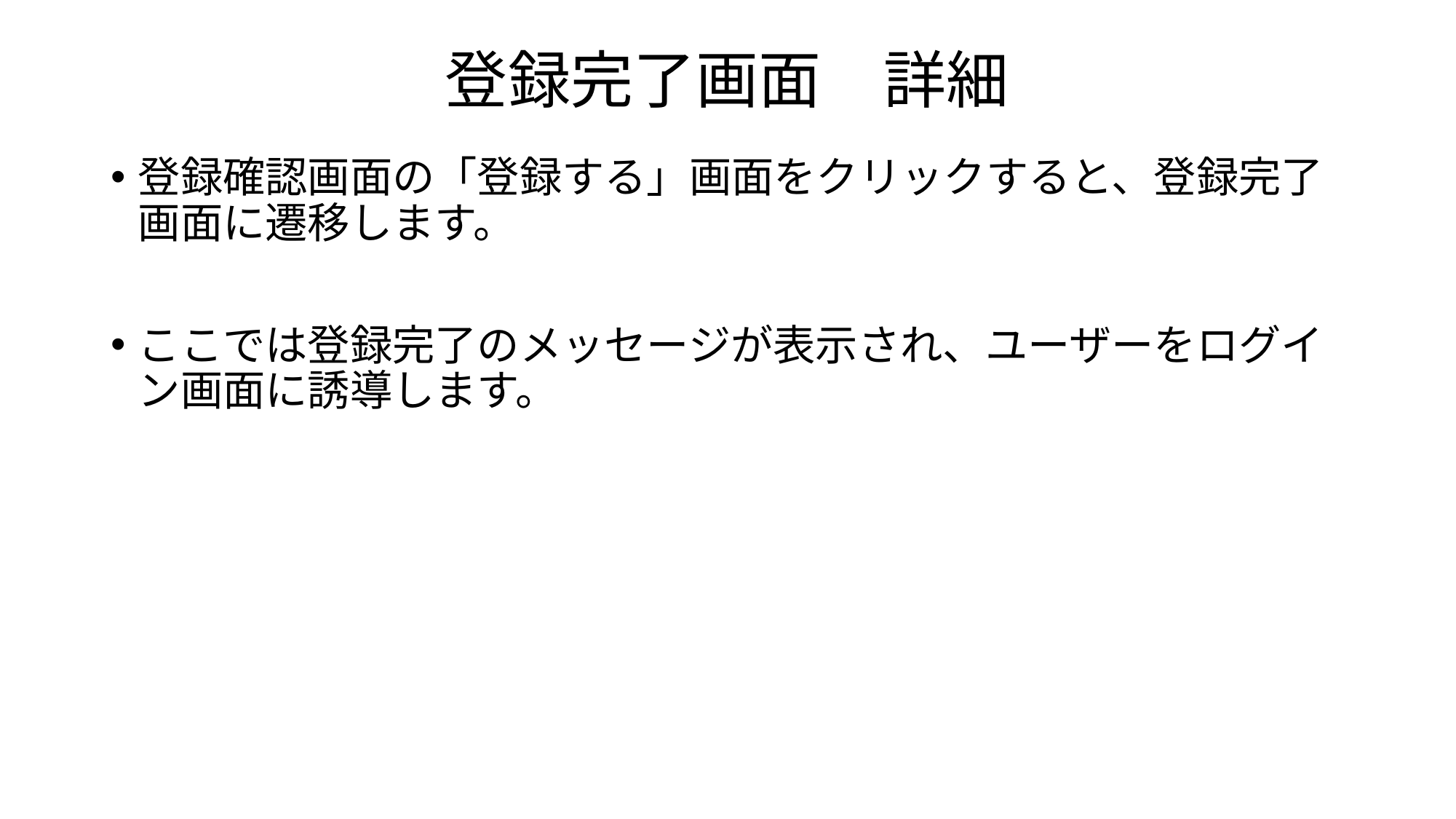

# 登録完了画面　詳細
登録確認画面の「登録する」画面をクリックすると、登録完了画面に遷移します。

ここでは登録完了のメッセージが表示され、ユーザーをログイン画面に誘導します。